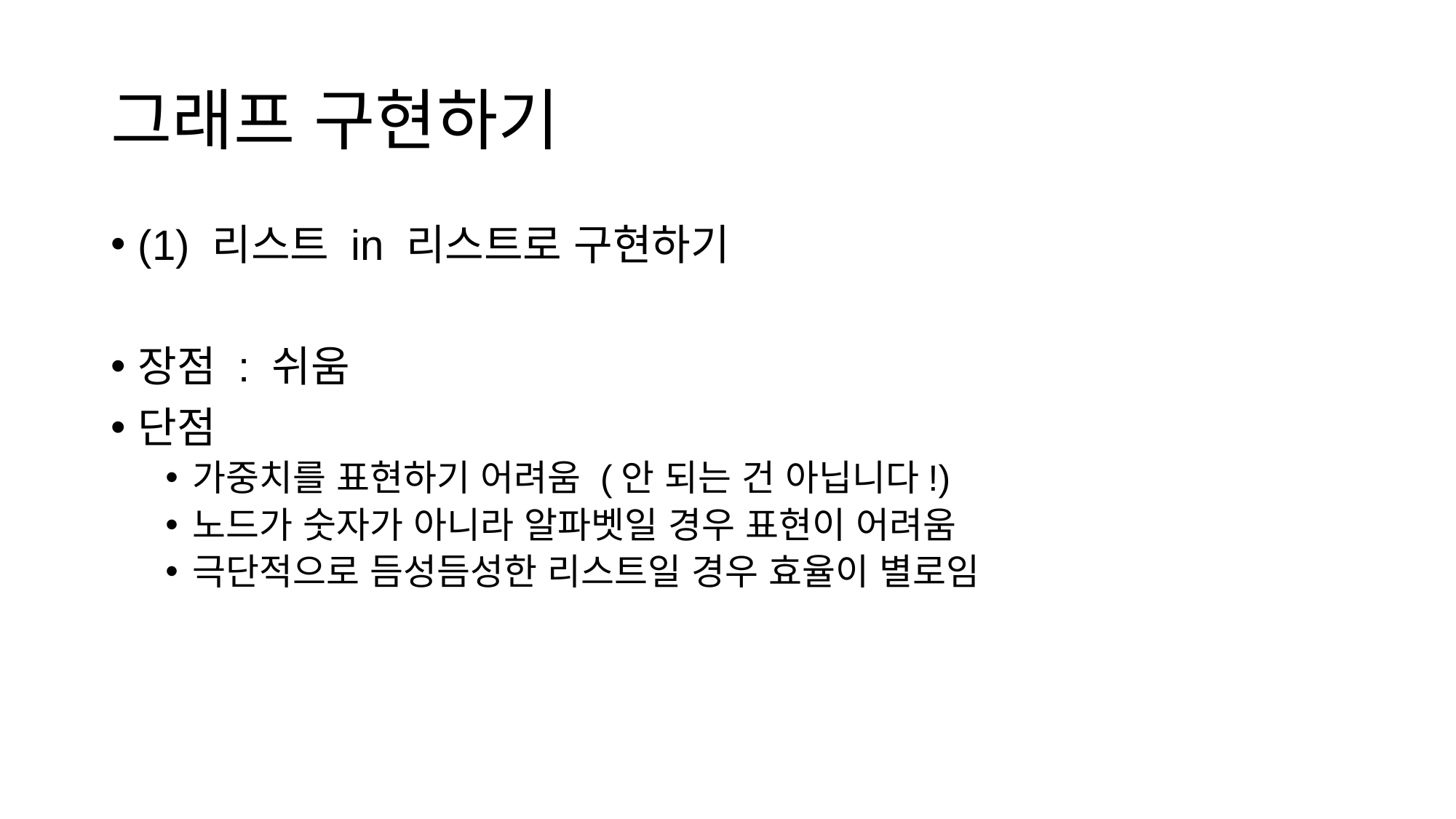

# 그래프 구현하기
(1) 리스트 in 리스트로 구현하기

장점 : 쉬움
단점
가중치를 표현하기 어려움 (안 되는 건 아닙니다!)
노드가 숫자가 아니라 알파벳일 경우 표현이 어려움
극단적으로 듬성듬성한 리스트일 경우 효율이 별로임